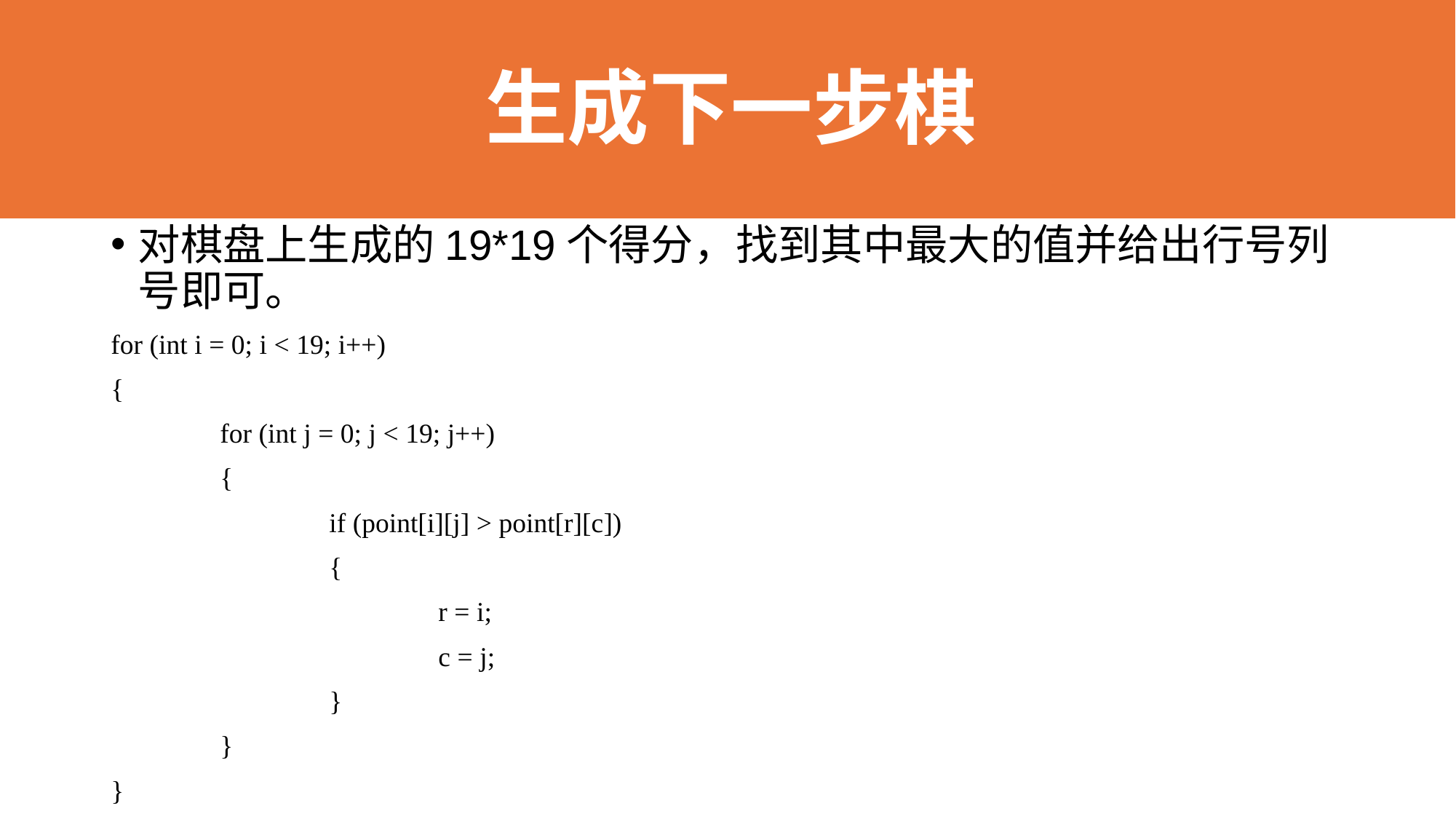

生成下一步棋
#
对棋盘上生成的19*19个得分，找到其中最大的值并给出行号列号即可。
for (int i = 0; i < 19; i++)
{
	for (int j = 0; j < 19; j++)
	{
		if (point[i][j] > point[r][c])
		{
			r = i;
			c = j;
		}
	}
}